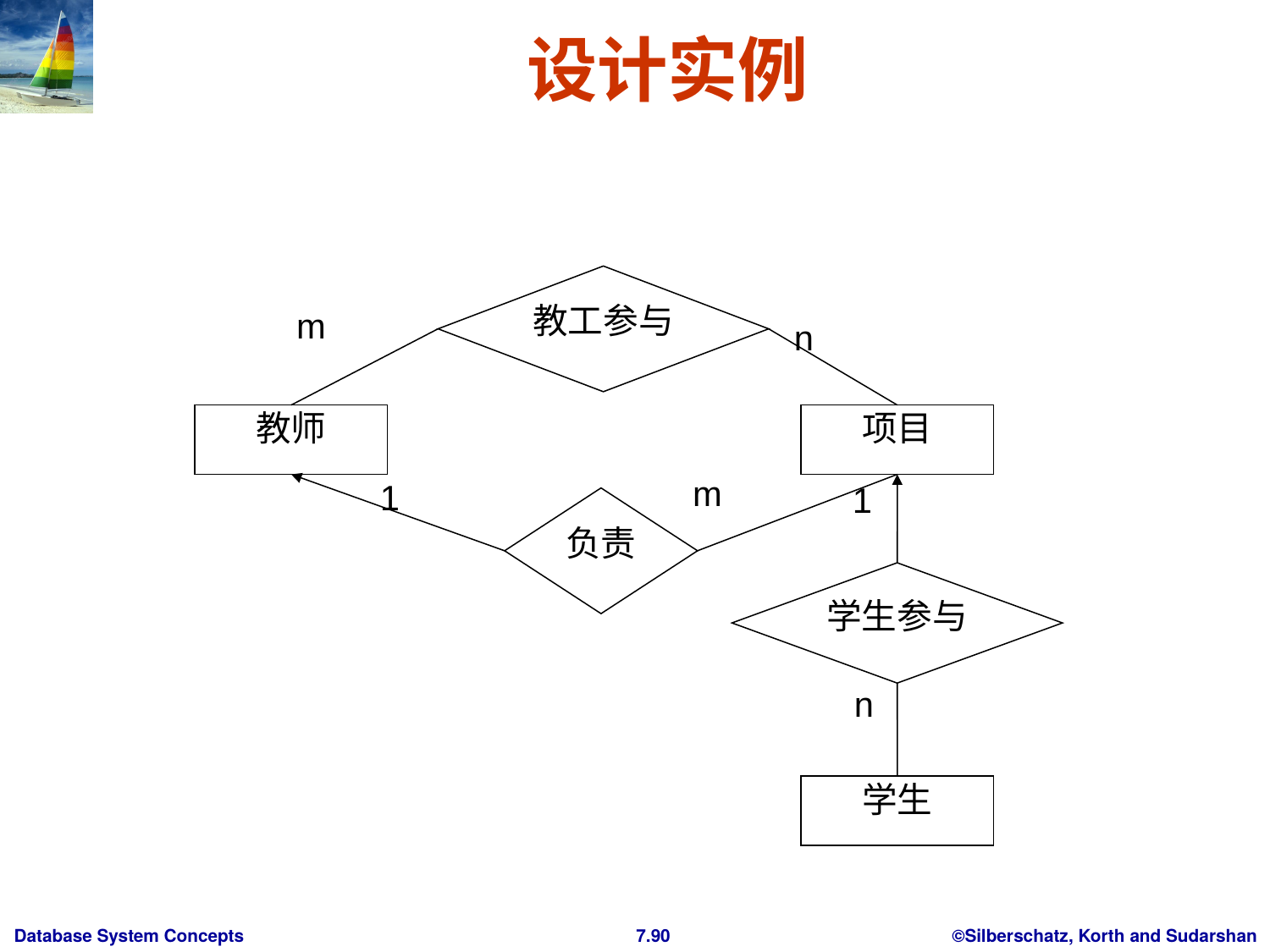

# 设计实例
教工参与
m
n
教师
项目
m
1
1
负责
学生参与
n
学生